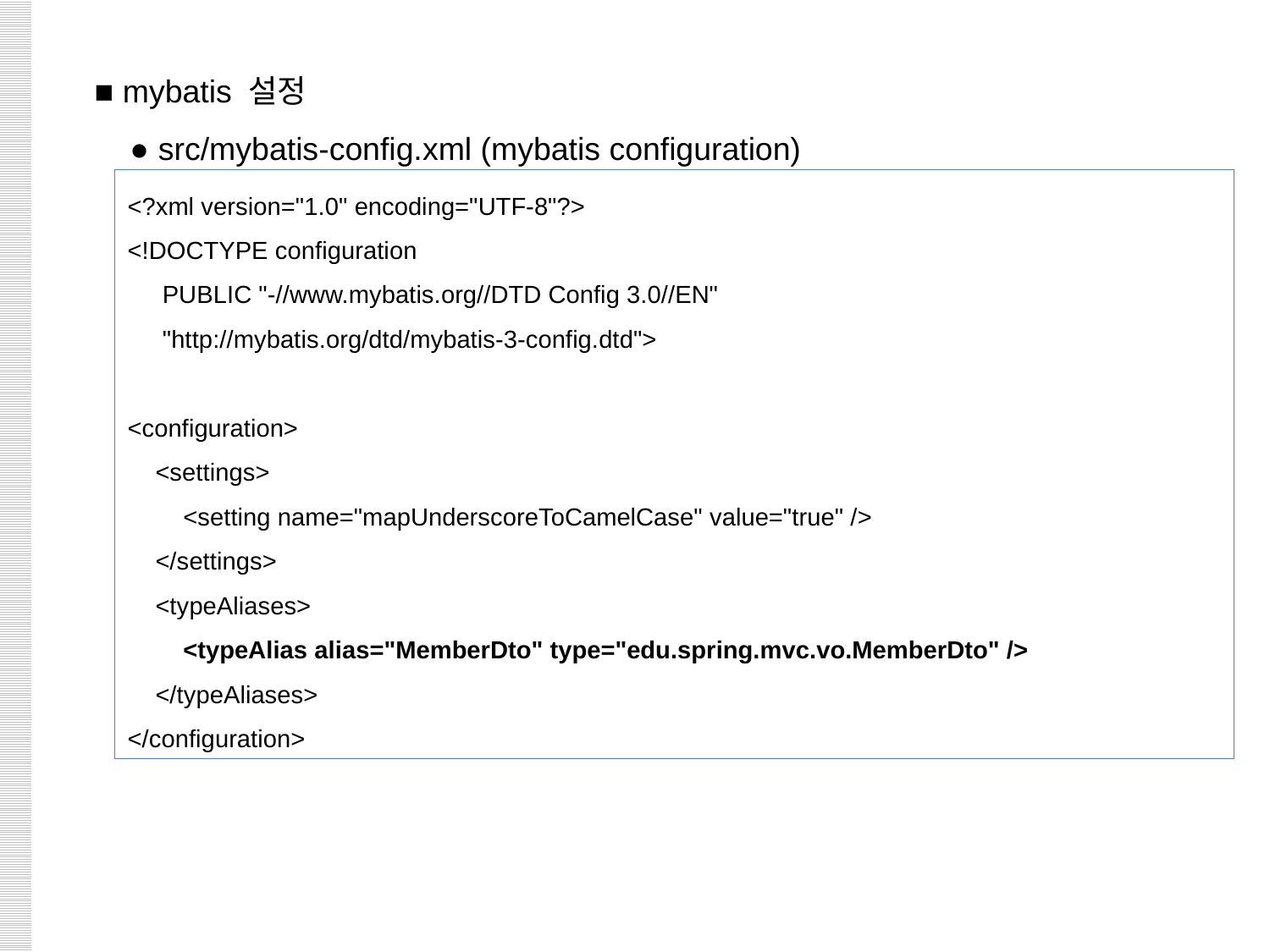

■ mybatis 설정
    ● src/mybatis-config.xml (mybatis configuration)
<?xml version="1.0" encoding="UTF-8"?>
<!DOCTYPE configuration
     PUBLIC "-//www.mybatis.org//DTD Config 3.0//EN"
     "http://mybatis.org/dtd/mybatis-3-config.dtd">

<configuration>
    <settings>
        <setting name="mapUnderscoreToCamelCase" value="true" />
    </settings>
    <typeAliases>
        <typeAlias alias="MemberDto" type="edu.spring.mvc.vo.MemberDto" />
    </typeAliases>
</configuration>